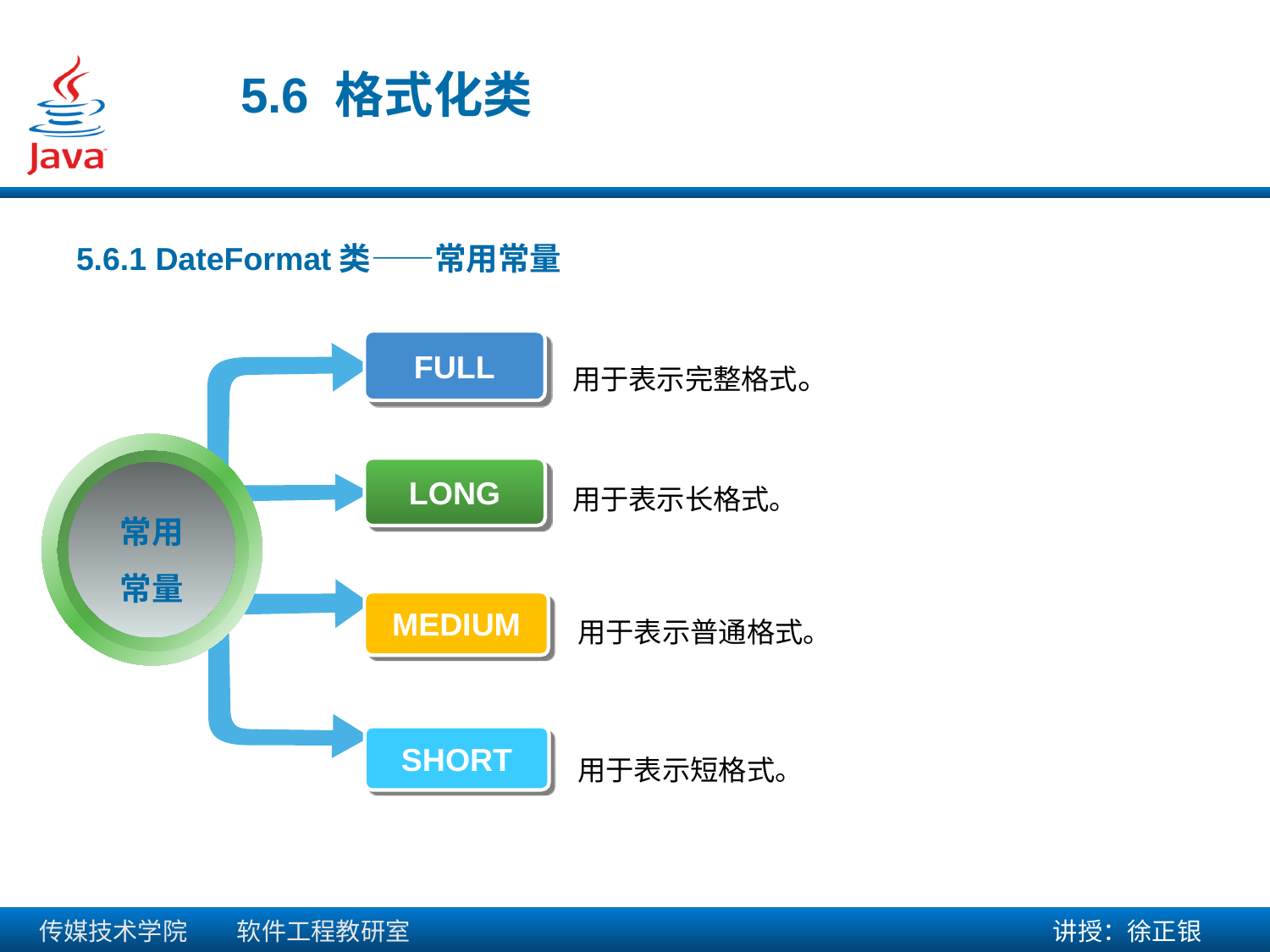

5.6 格式化类
5.6.1 DateFormat类——常用常量
FULL
用于表示完整格式。

常用
常量
LONG
用于表示长格式。
用于表示普通格式。
MEDIUM
SHORT
用于表示短格式。